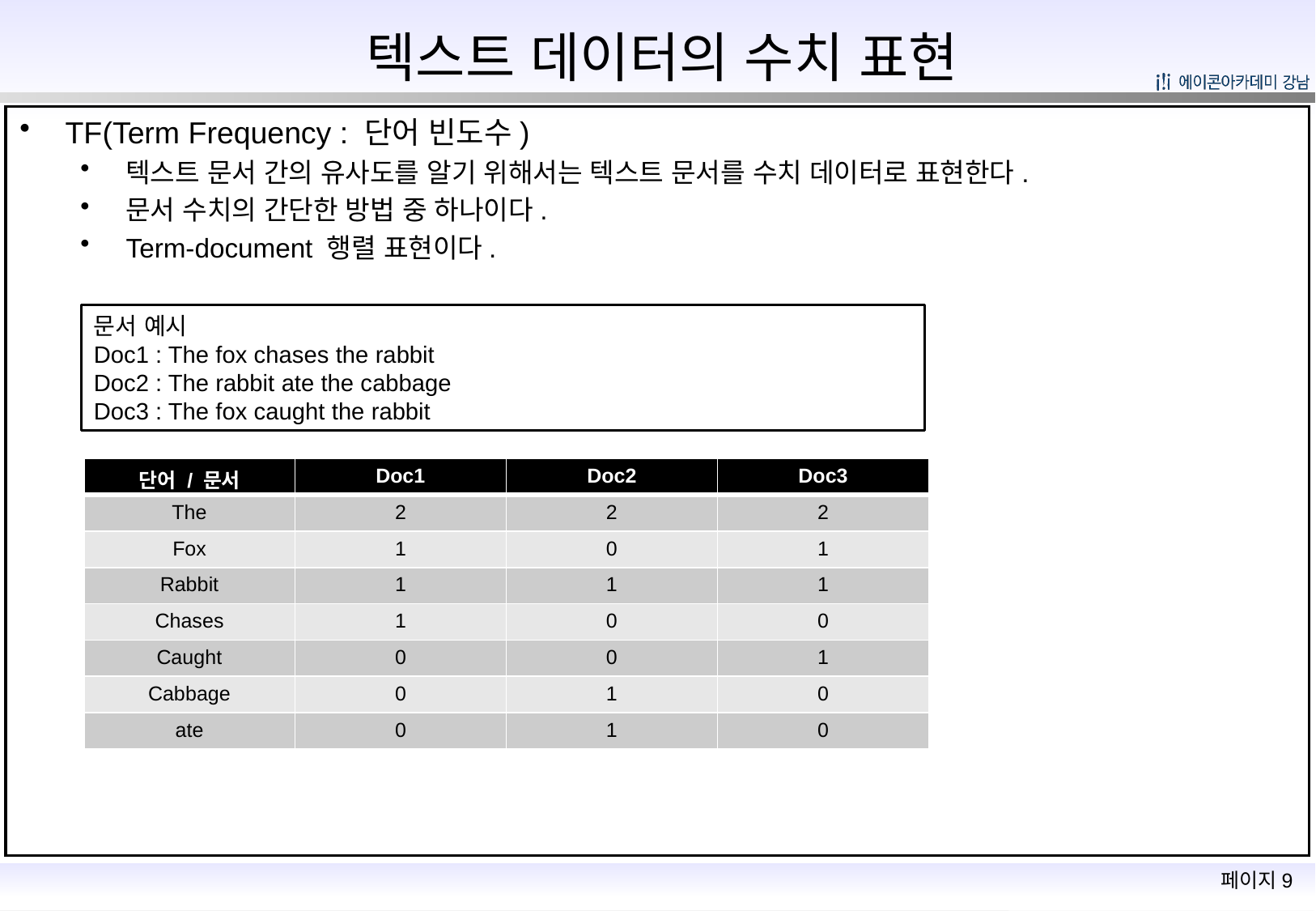

# 텍스트 데이터의 수치 표현
TF(Term Frequency : 단어 빈도수)
텍스트 문서 간의 유사도를 알기 위해서는 텍스트 문서를 수치 데이터로 표현한다.
문서 수치의 간단한 방법 중 하나이다.
Term-document 행렬 표현이다.
문서 예시
Doc1 : The fox chases the rabbit
Doc2 : The rabbit ate the cabbage
Doc3 : The fox caught the rabbit
| 단어 / 문서 | Doc1 | Doc2 | Doc3 |
| --- | --- | --- | --- |
| The | 2 | 2 | 2 |
| Fox | 1 | 0 | 1 |
| Rabbit | 1 | 1 | 1 |
| Chases | 1 | 0 | 0 |
| Caught | 0 | 0 | 1 |
| Cabbage | 0 | 1 | 0 |
| ate | 0 | 1 | 0 |